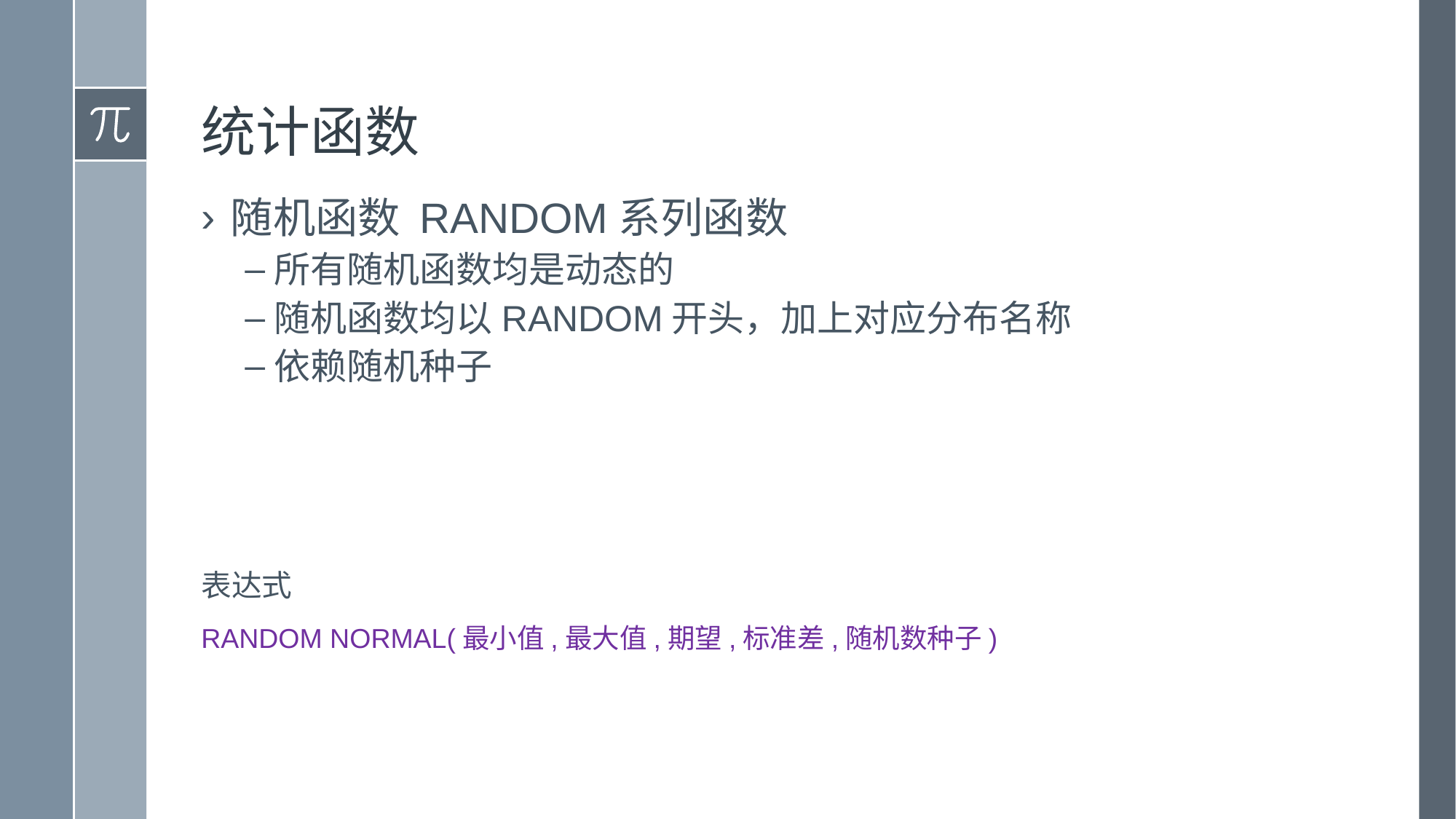

# 统计函数
随机函数 RANDOM系列函数
所有随机函数均是动态的
随机函数均以RANDOM开头，加上对应分布名称
依赖随机种子

表达式
RANDOM NORMAL(最小值,最大值,期望,标准差,随机数种子)